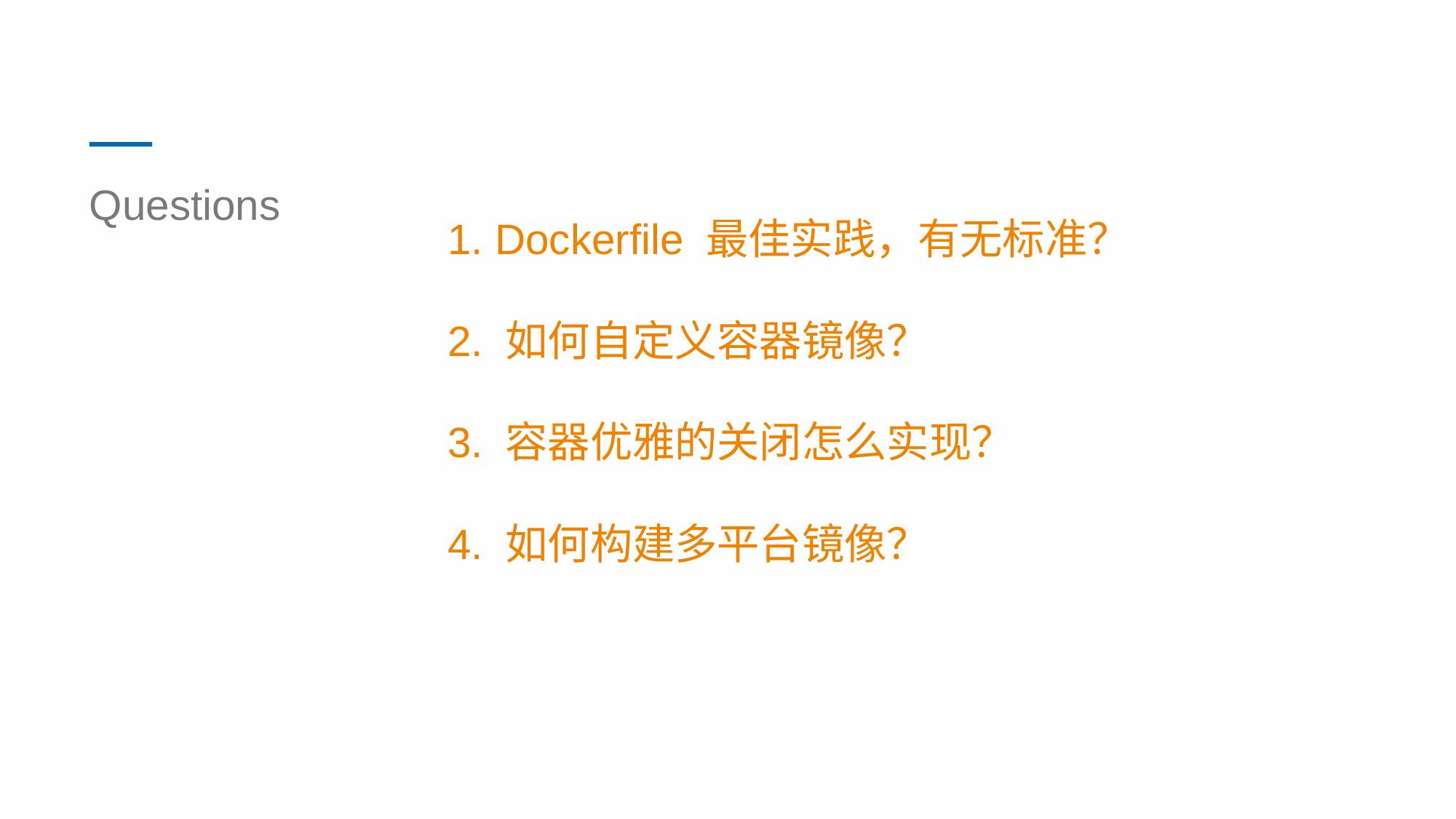

Questions
1. Dockerfile 最佳实践，有无标准？

2. 如何自定义容器镜像？

3. 容器优雅的关闭怎么实现？

4. 如何构建多平台镜像？